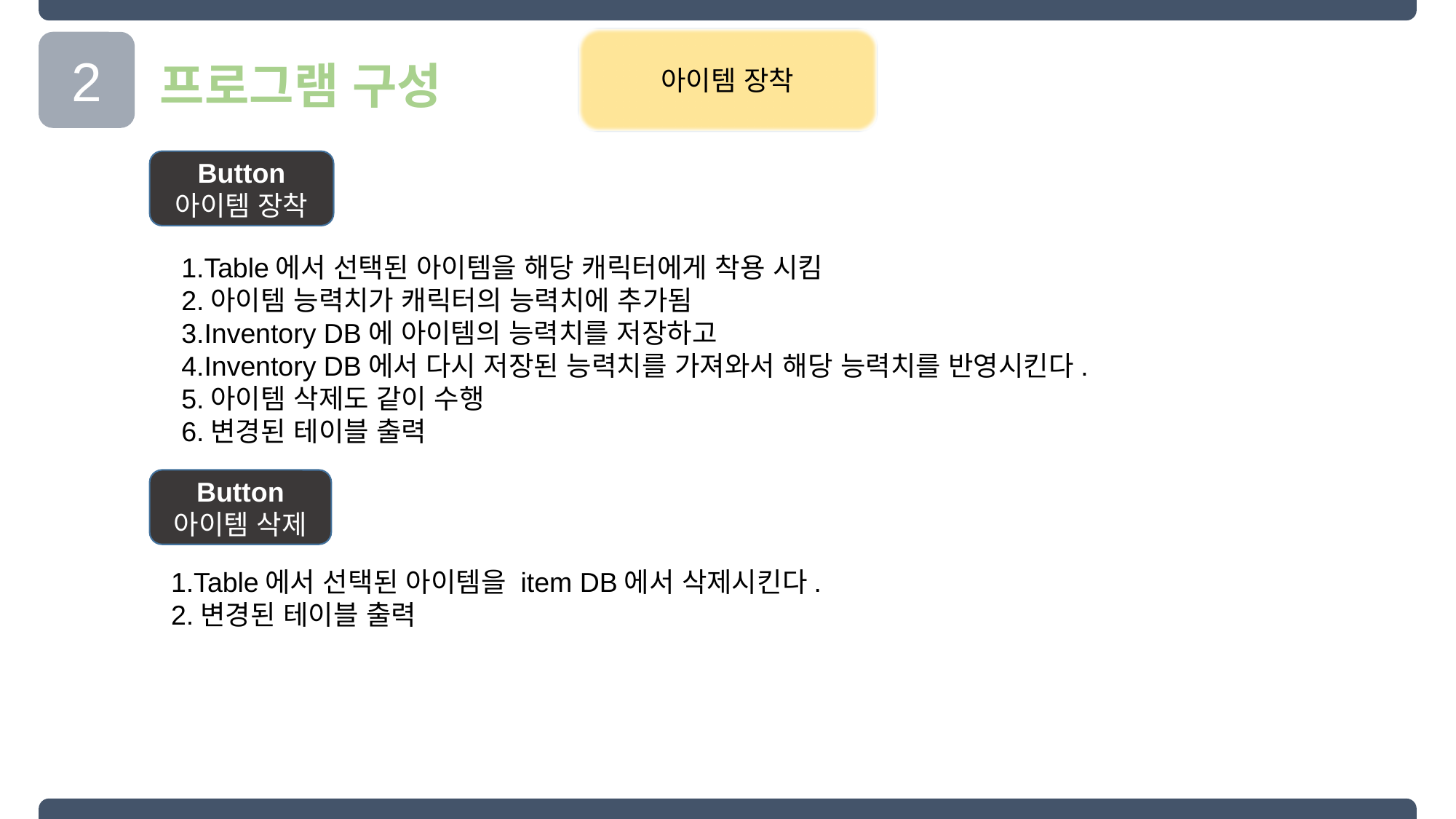

아이템 장착
2
프로그램 구성
Button
아이템 장착
1.Table에서 선택된 아이템을 해당 캐릭터에게 착용 시킴
2.아이템 능력치가 캐릭터의 능력치에 추가됨
3.Inventory DB에 아이템의 능력치를 저장하고
4.Inventory DB에서 다시 저장된 능력치를 가져와서 해당 능력치를 반영시킨다.
5.아이템 삭제도 같이 수행
6.변경된 테이블 출력
Button
아이템 삭제
1.Table에서 선택된 아이템을 item DB에서 삭제시킨다.
2.변경된 테이블 출력